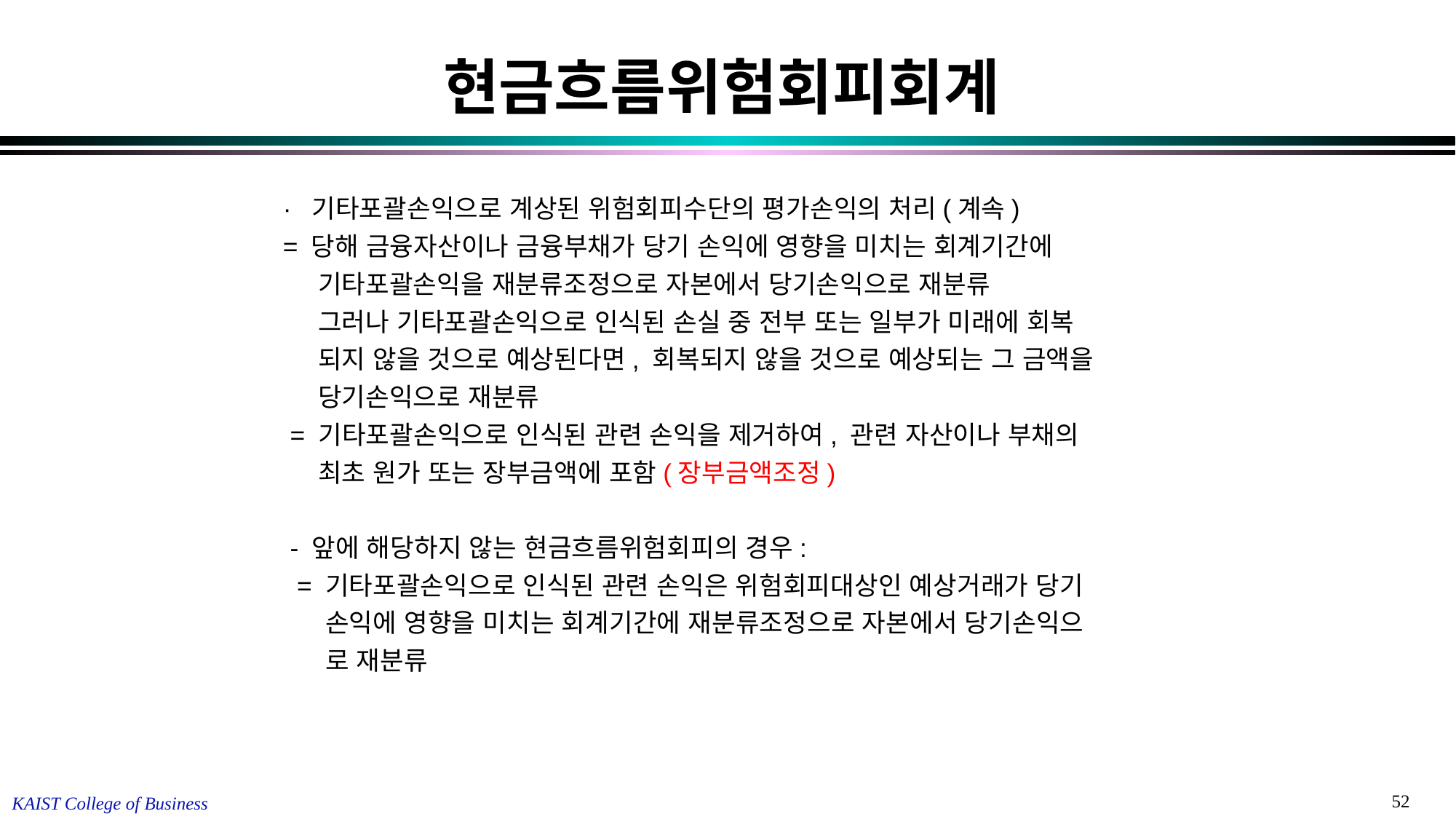

# 현금흐름위험회피회계
·  기타포괄손익으로 계상된 위험회피수단의 평가손익의 처리(계속)
= 당해 금융자산이나 금융부채가 당기 손익에 영향을 미치는 회계기간에
    기타포괄손익을 재분류조정으로 자본에서 당기손익으로 재분류
    그러나 기타포괄손익으로 인식된 손실 중 전부 또는 일부가 미래에 회복
    되지 않을 것으로 예상된다면, 회복되지 않을 것으로 예상되는 그 금액을
    당기손익으로 재분류
 = 기타포괄손익으로 인식된 관련 손익을 제거하여, 관련 자산이나 부채의
    최초 원가 또는 장부금액에 포함(장부금액조정)

 - 앞에 해당하지 않는 현금흐름위험회피의 경우:
  = 기타포괄손익으로 인식된 관련 손익은 위험회피대상인 예상거래가 당기
     손익에 영향을 미치는 회계기간에 재분류조정으로 자본에서 당기손익으
     로 재분류